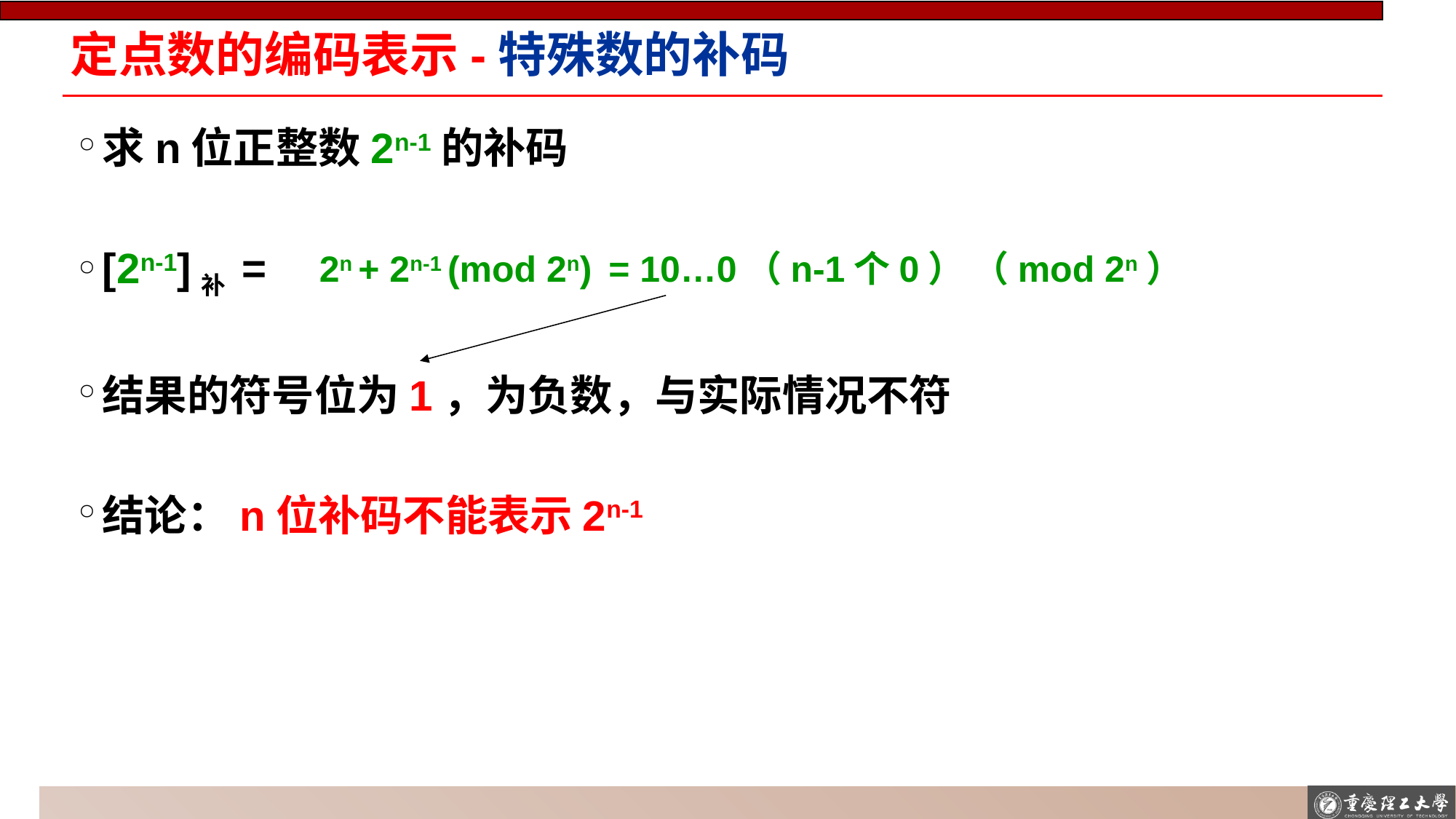

# 定点数的编码表示-特殊数的补码
求n位正整数2n-1的补码

[2n-1]补 =

结果的符号位为1，为负数，与实际情况不符

结论：n位补码不能表示2n-1

2n + 2n-1 (mod 2n)
= 10…0（n-1个0） （mod 2n）